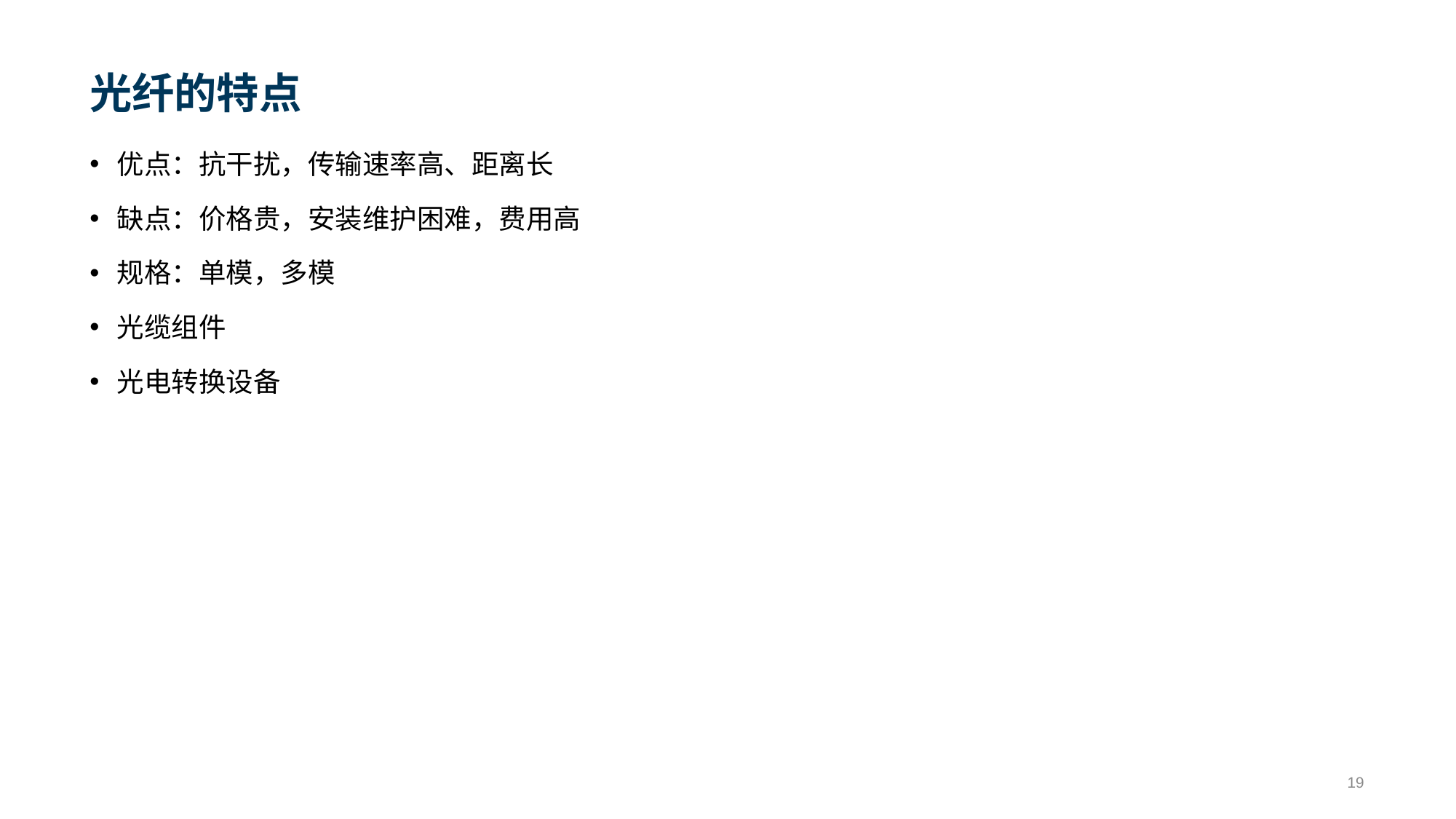

# 光纤的特点
优点：抗干扰，传输速率高、距离长
缺点：价格贵，安装维护困难，费用高
规格：单模，多模
光缆组件
光电转换设备
19